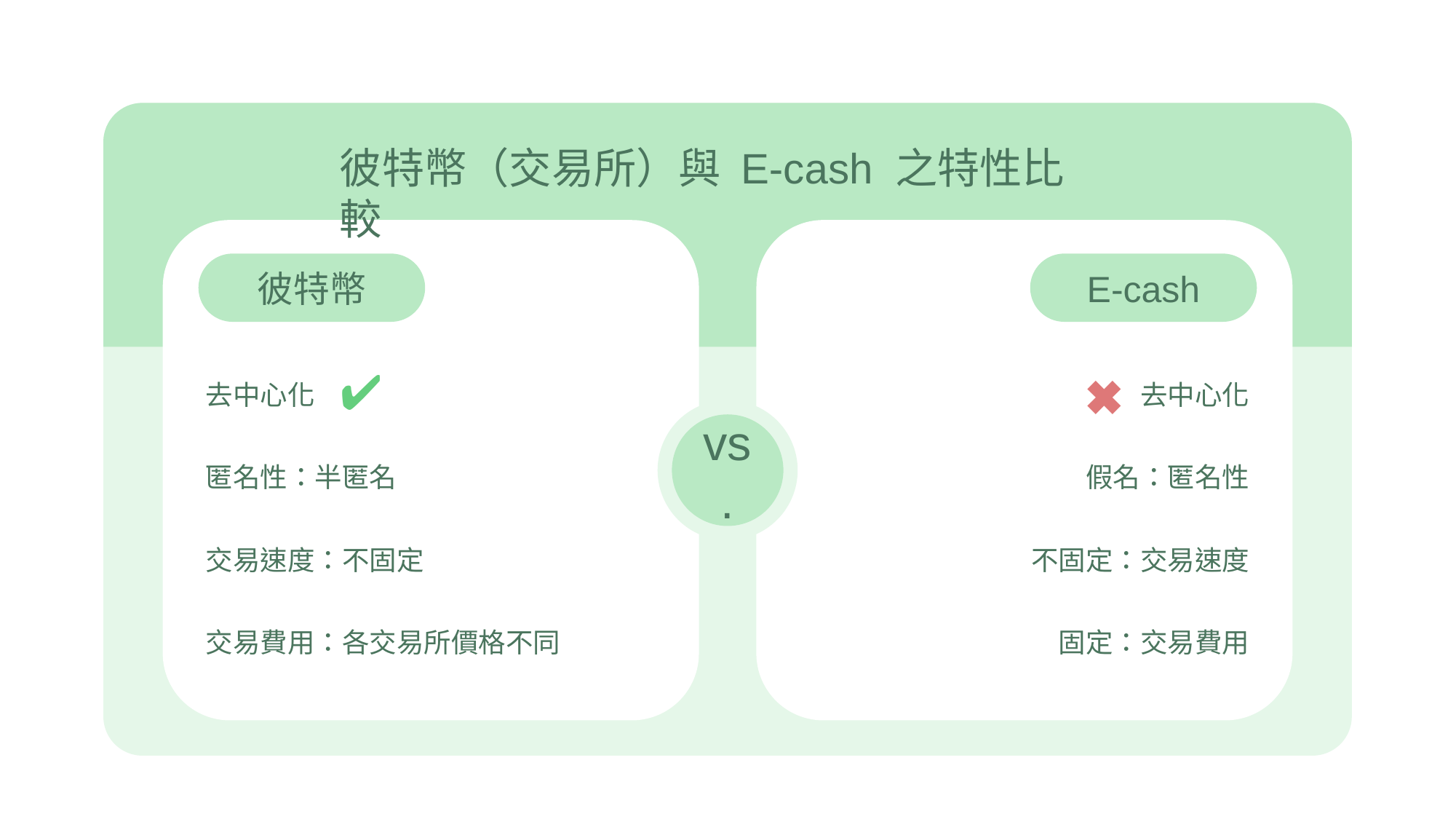

彼特幣（交易所）與 E-cash 之特性比較

E-cash
彼特幣
✔
✖
去中心化
去中心化

vs.
匿名性：半匿名
假名：匿名性
交易速度：不固定
不固定：交易速度
交易費用：各交易所價格不同
固定：交易費用